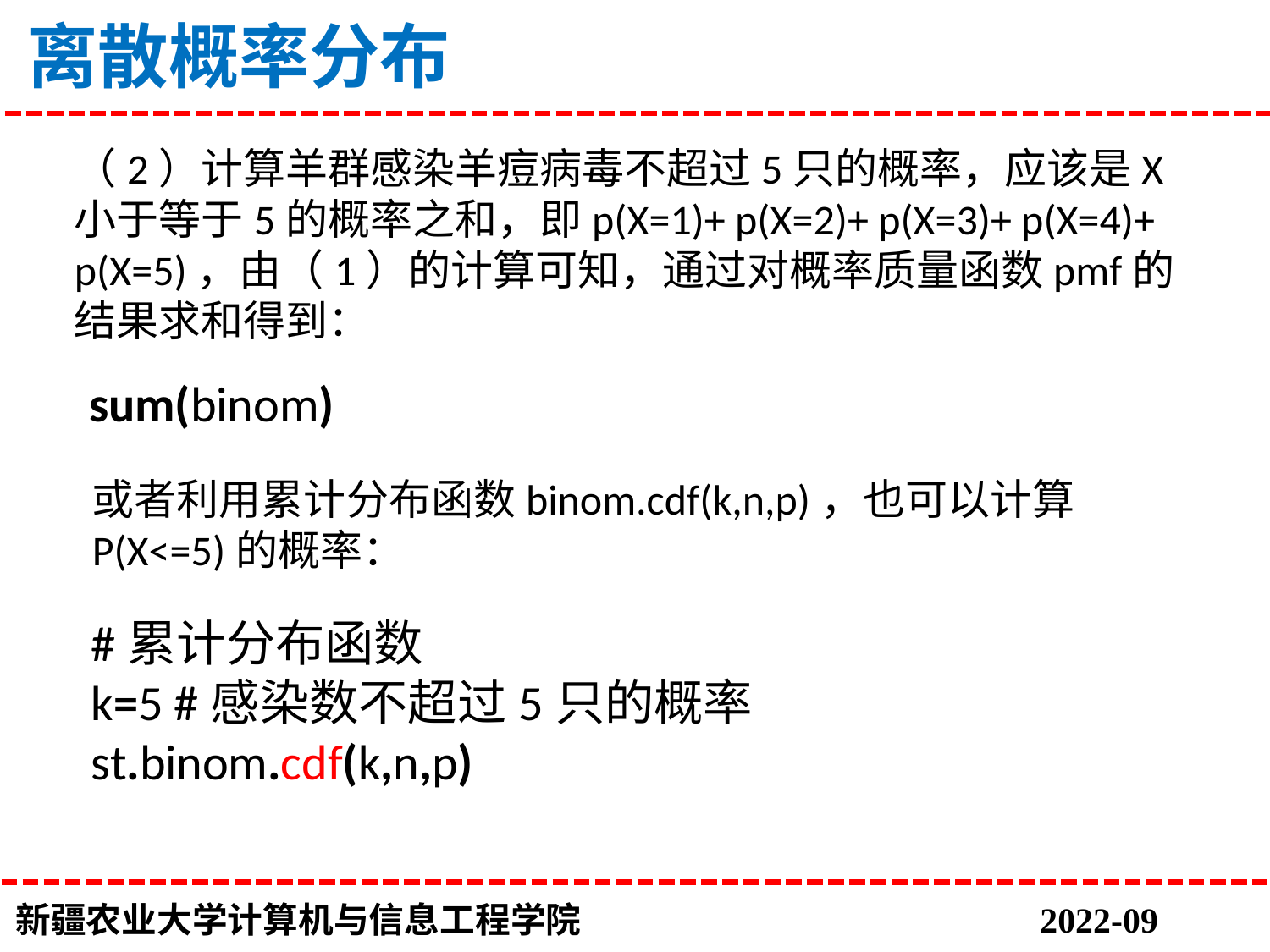

# 离散概率分布
（2）计算羊群感染羊痘病毒不超过5只的概率，应该是X小于等于5的概率之和，即p(X=1)+ p(X=2)+ p(X=3)+ p(X=4)+ p(X=5)，由（1）的计算可知，通过对概率质量函数pmf的结果求和得到：
sum(binom)
或者利用累计分布函数binom.cdf(k,n,p)，也可以计算P(X<=5)的概率：
#累计分布函数
k=5 #感染数不超过5只的概率
st.binom.cdf(k,n,p)